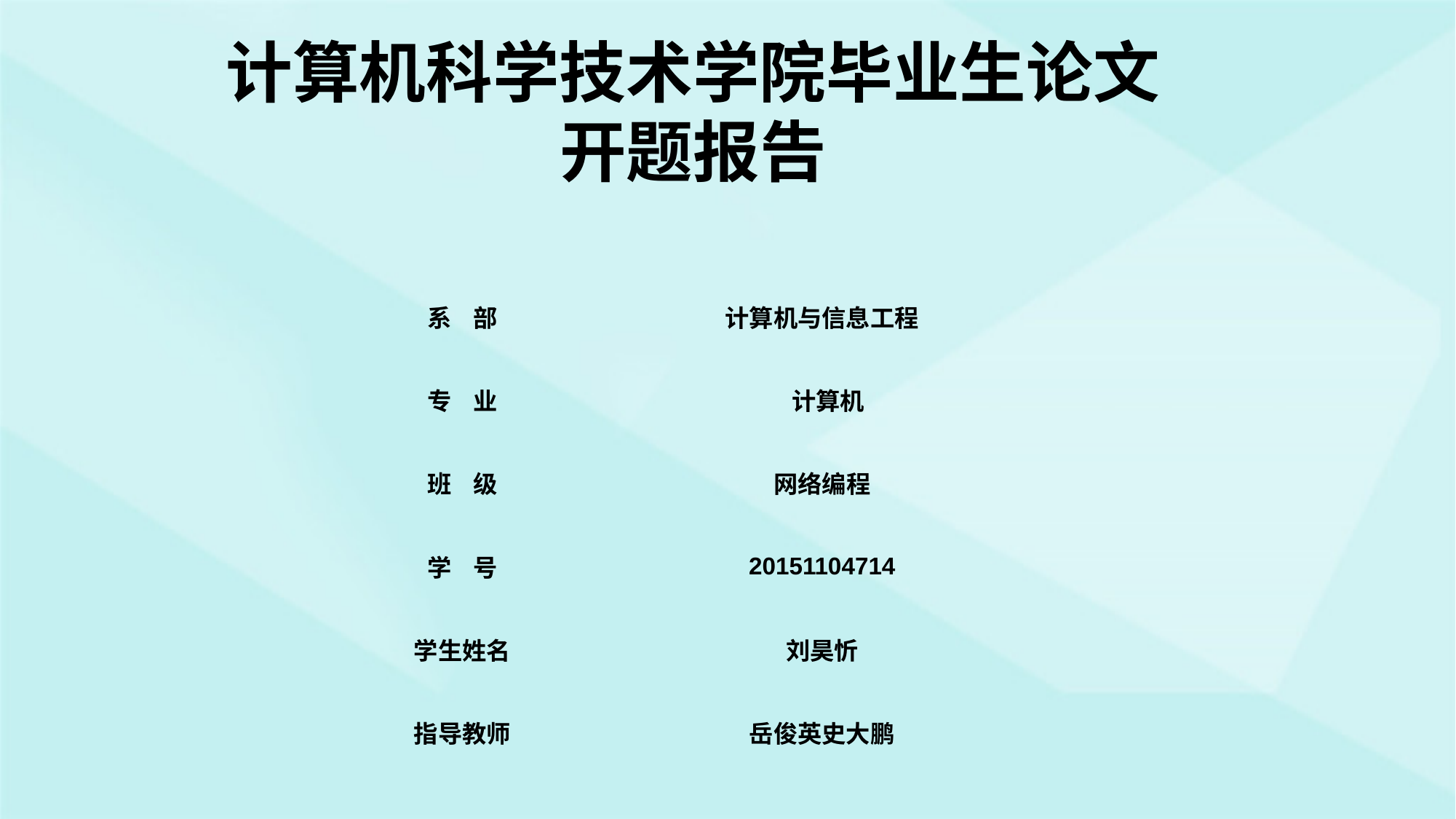

计算机科学技术学院毕业生论文
开题报告
| 系 部 | 计算机与信息工程 |
| --- | --- |
| 专 业 | 计算机 |
| 班 级 | 网络编程 |
| 学 号 | 20151104714 |
| 学生姓名 | 刘昊忻 |
| 指导教师 | 岳俊英史大鹏 |